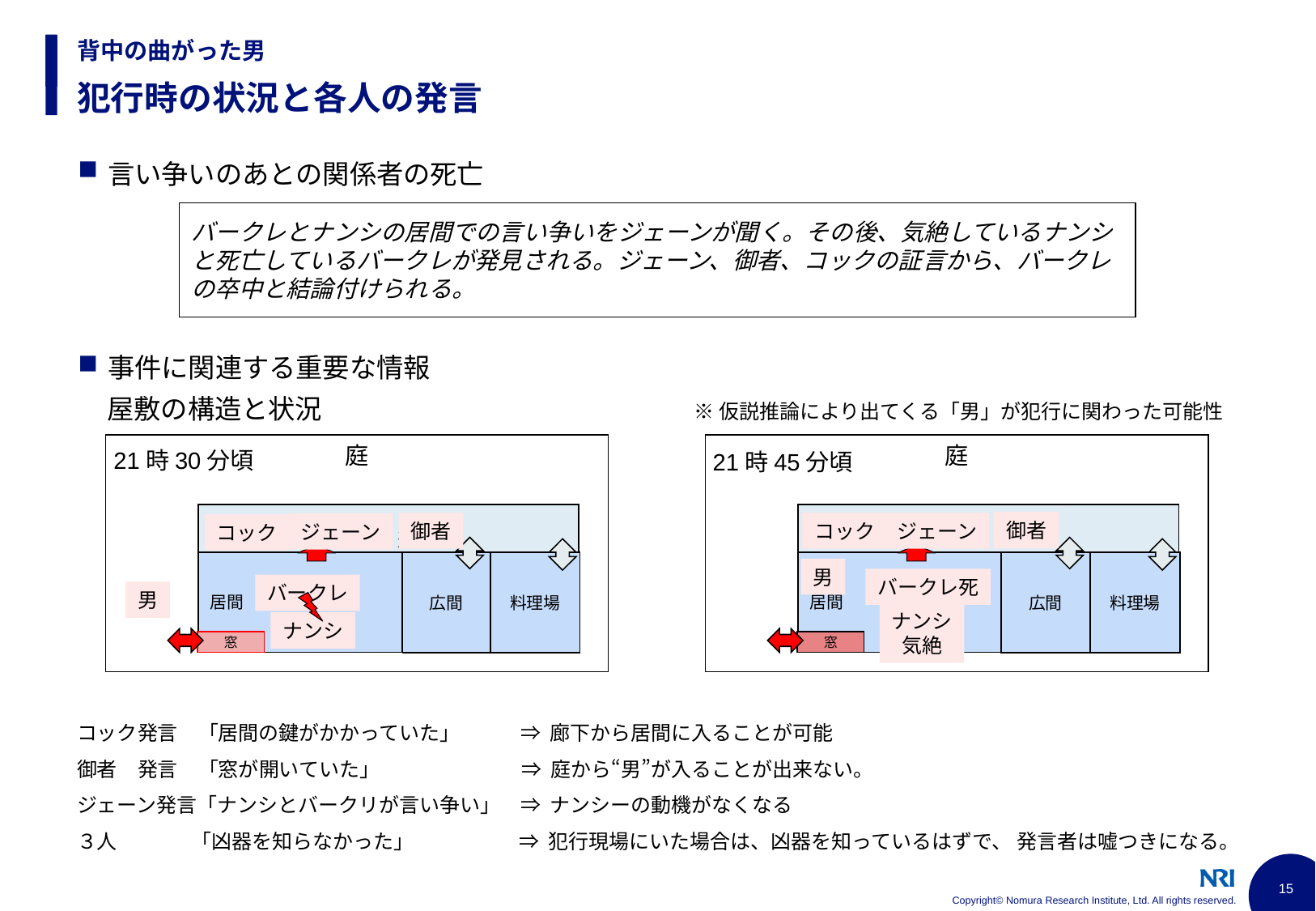

背中の曲がった男
# 犯行時の状況と各人の発言
言い争いのあとの関係者の死亡

事件に関連する重要な情報
バークレとナンシの居間での言い争いをジェーンが聞く。その後、気絶しているナンシと死亡しているバークレが発見される。ジェーン、御者、コックの証言から、バークレの卒中と結論付けられる。
屋敷の構造と状況
※仮説推論により出てくる「男」が犯行に関わった可能性
庭
庭
21時30分頃
21時45分頃
　　　　　　　　　　　　　　　　　　　　　　通路
　　　　　　　　　　　　　　　　　　　　　　通路
御者
コック
ジェーン
御者
ジェーン
コック

居間
居間
広間
料理場
広間
料理場
男
バークレ死
バークレ
男

ナンシ
気絶
ナンシ

窓
窓
コック発言　「居間の鍵がかかっていた」　　　⇒  廊下から居間に入ることが可能
御者　発言　「窓が開いていた」　　　　　　　⇒  庭から“男”が入ることが出来ない。
ジェーン発言「ナンシとバークリが言い争い」　⇒  ナンシーの動機がなくなる
３人　　   　「凶器を知らなかった」　 　　　　⇒  犯行現場にいた場合は、凶器を知っているはずで、 発言者は嘘つきになる。